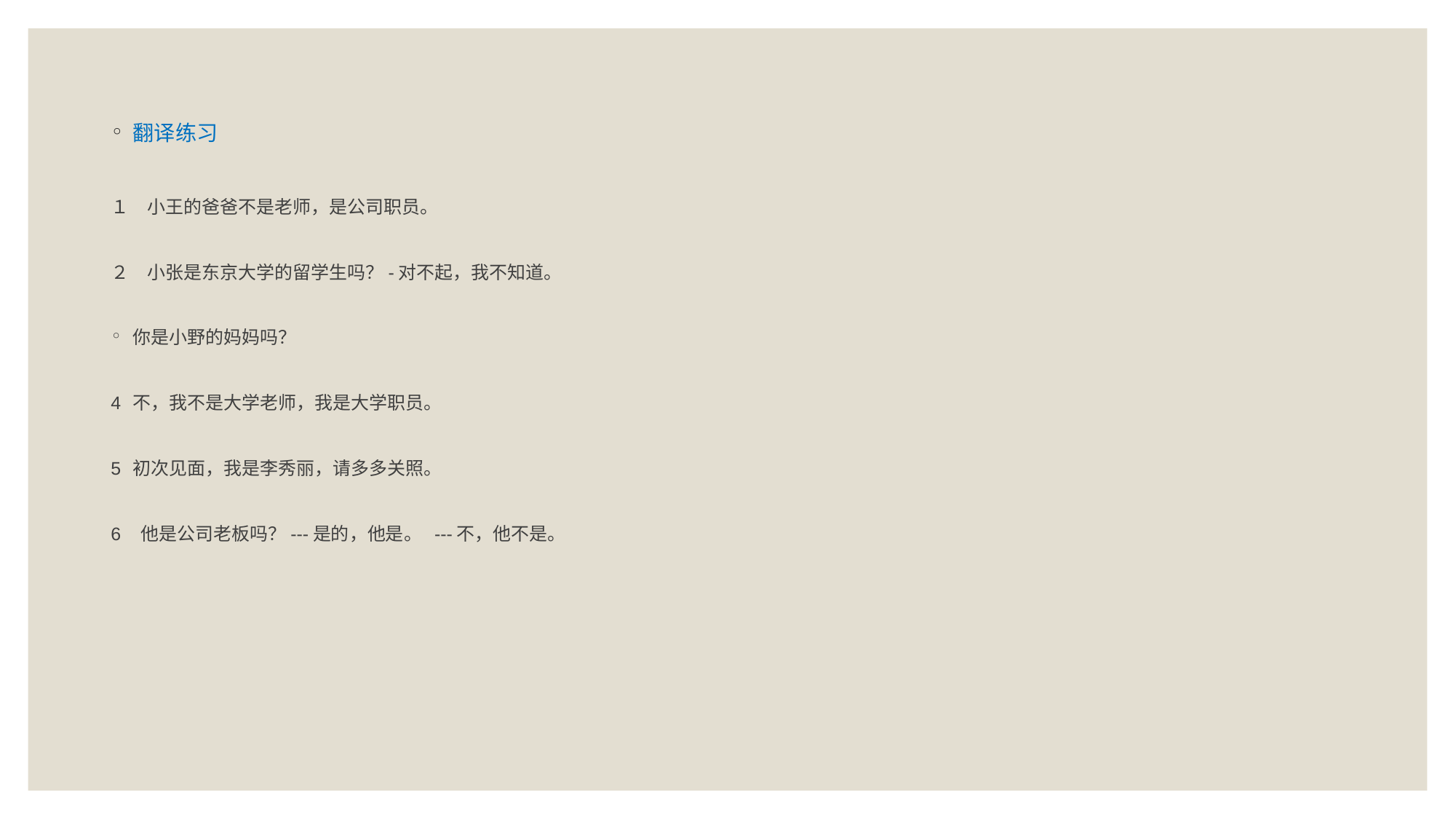

翻译练习

１　小王的爸爸不是老师，是公司职员。

２　小张是东京大学的留学生吗？-对不起，我不知道。

你是小野的妈妈吗？

不，我不是大学老师，我是大学职员。

初次见面，我是李秀丽，请多多关照。

6   他是公司老板吗？---是的，他是。  ---不，他不是。